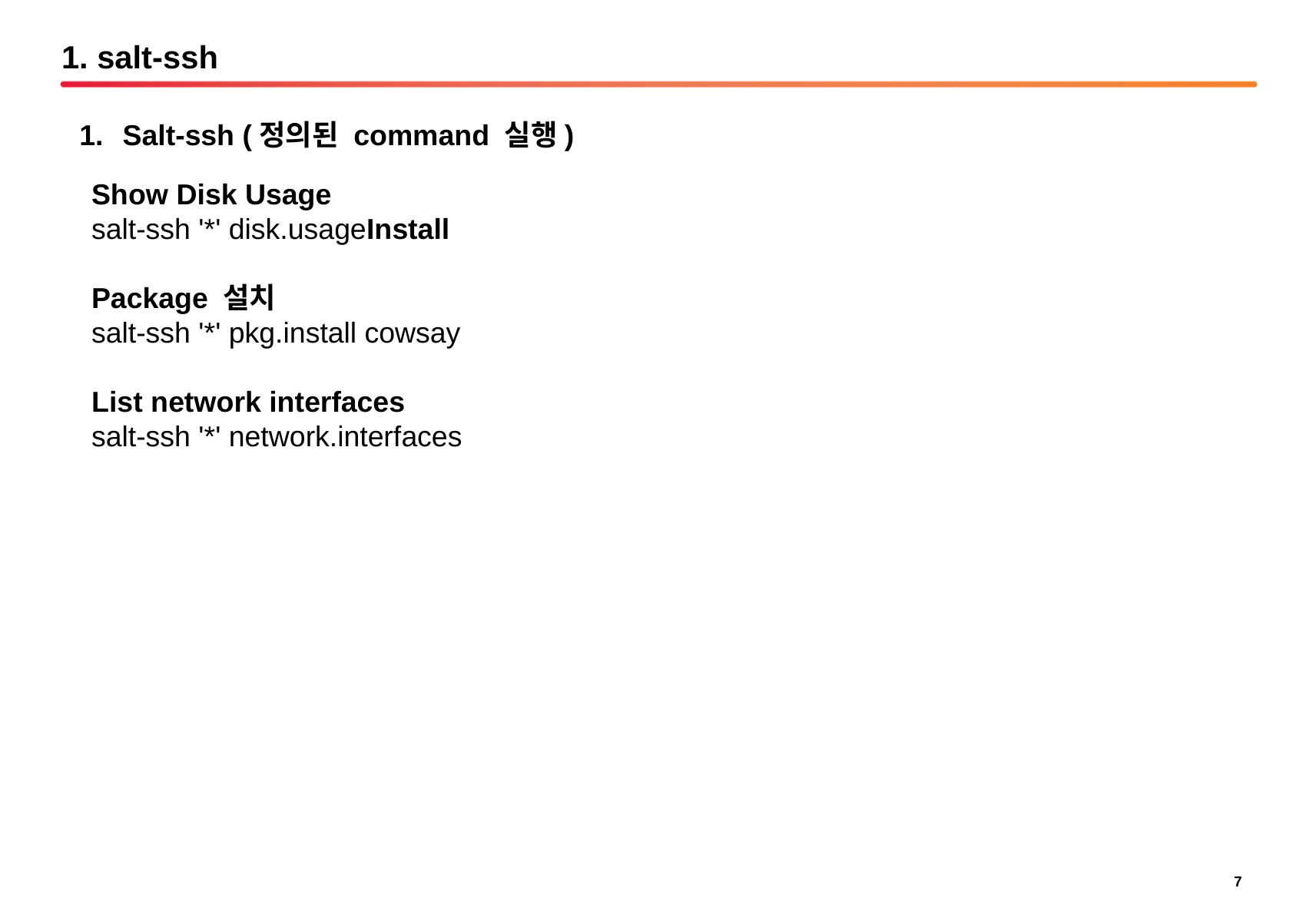

# 1. salt-ssh
Salt-ssh (정의된 command 실행)

Show Disk Usage
salt-ssh '*' disk.usageInstall

Package 설치
salt-ssh '*' pkg.install cowsay

List network interfaces
salt-ssh '*' network.interfaces